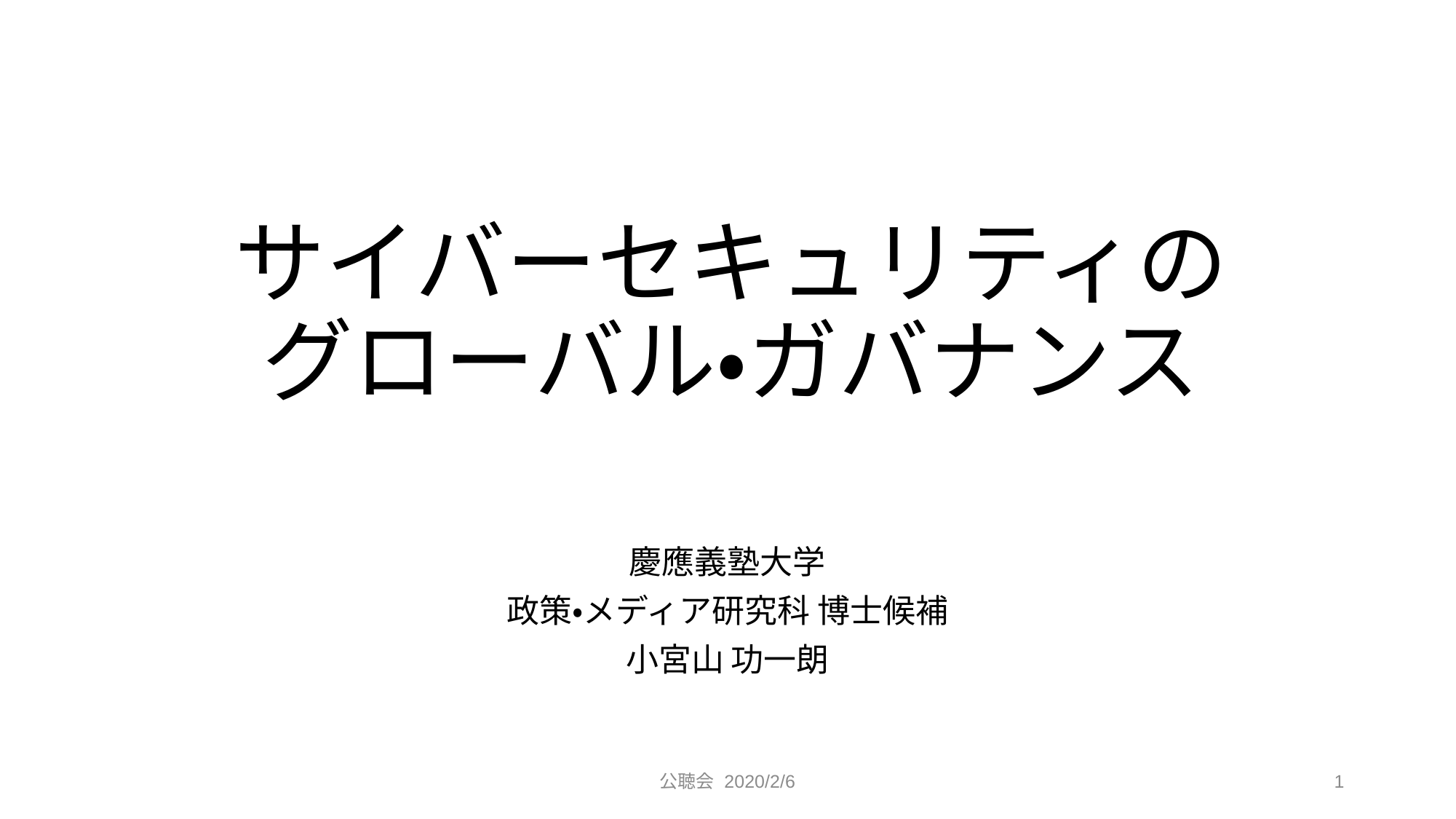

# サイバーセキュリティの グローバル・ガバナンス

慶應義塾大学
政策・メディア研究科 博士候補
小宮山 功一朗
公聴会 2020/2/6
1